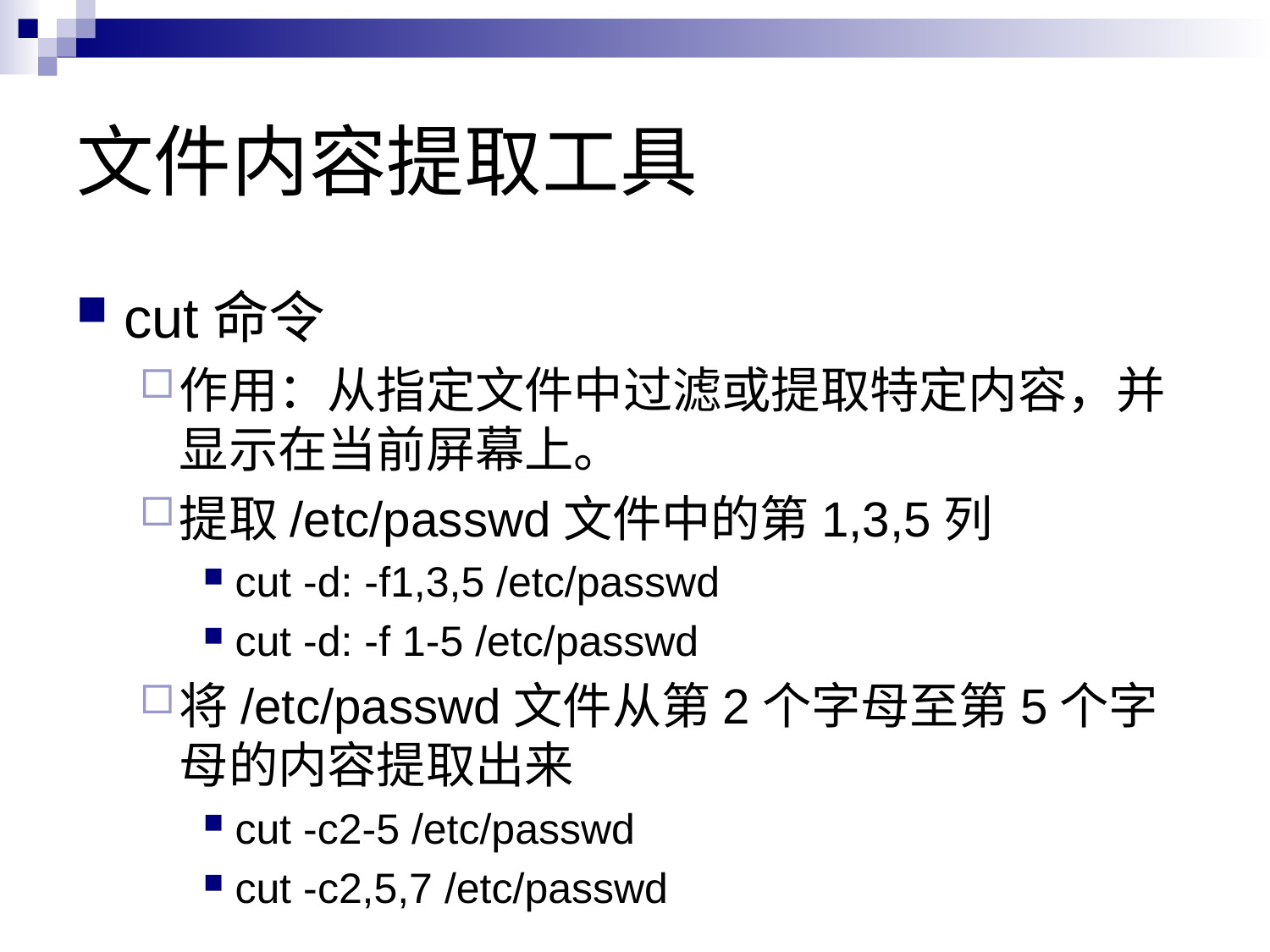

# 文件内容提取工具
cut命令
作用：从指定文件中过滤或提取特定内容，并显示在当前屏幕上。
提取/etc/passwd文件中的第1,3,5列
cut -d: -f1,3,5 /etc/passwd
cut -d: -f 1-5 /etc/passwd
将/etc/passwd文件从第2个字母至第5个字母的内容提取出来
cut -c2-5 /etc/passwd
cut -c2,5,7 /etc/passwd